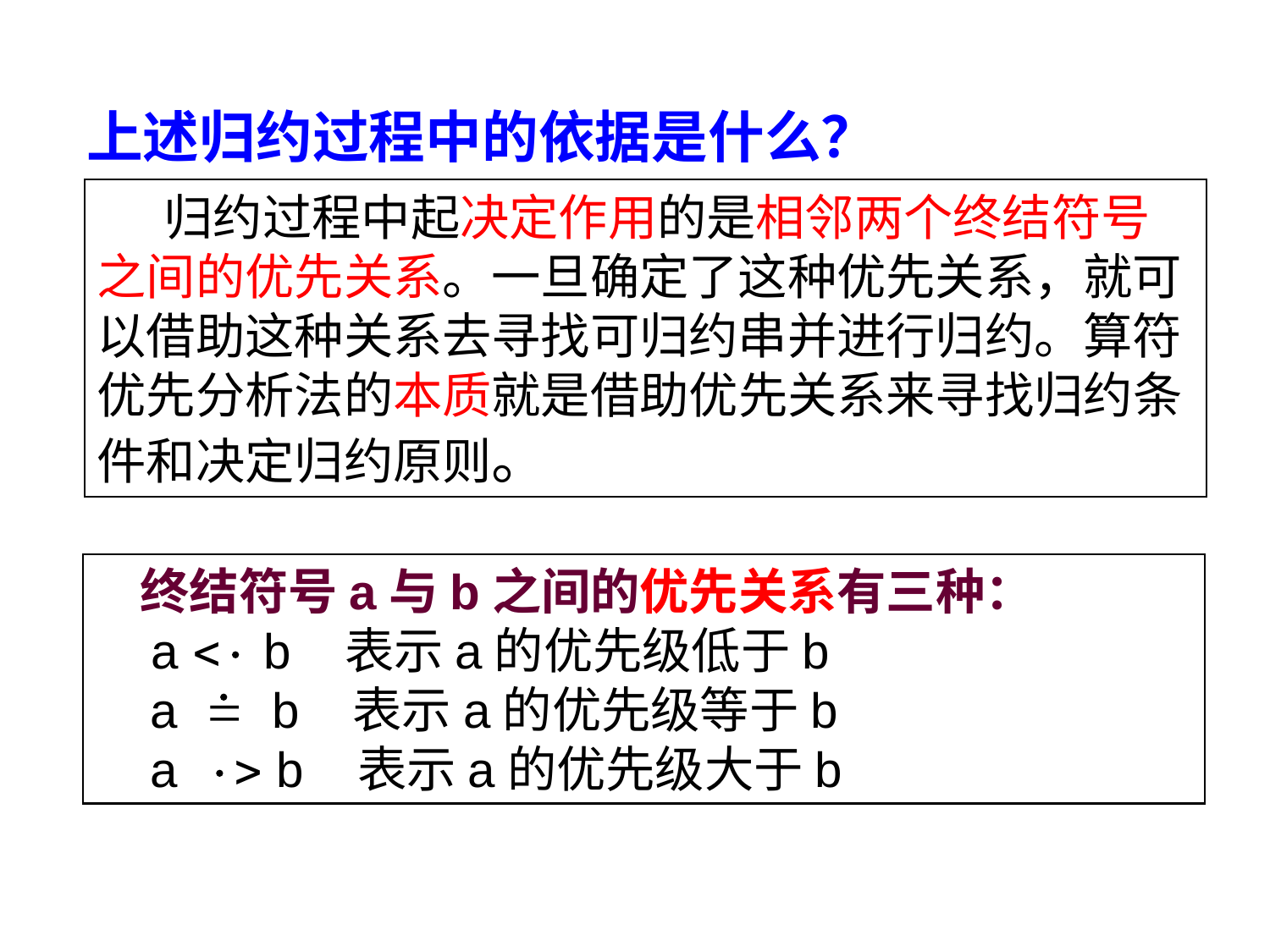

上述归约过程中的依据是什么？
     归约过程中起决定作用的是相邻两个终结符号之间的优先关系。一旦确定了这种优先关系，就可以借助这种关系去寻找可归约串并进行归约。算符优先分析法的本质就是借助优先关系来寻找归约条件和决定归约原则。
   终结符号a与b之间的优先关系有三种：
    a <⋅ b   表示a的优先级低于b
    a  =  b   表示a的优先级等于b
    a  ⋅> b   表示a的优先级大于b
⋅